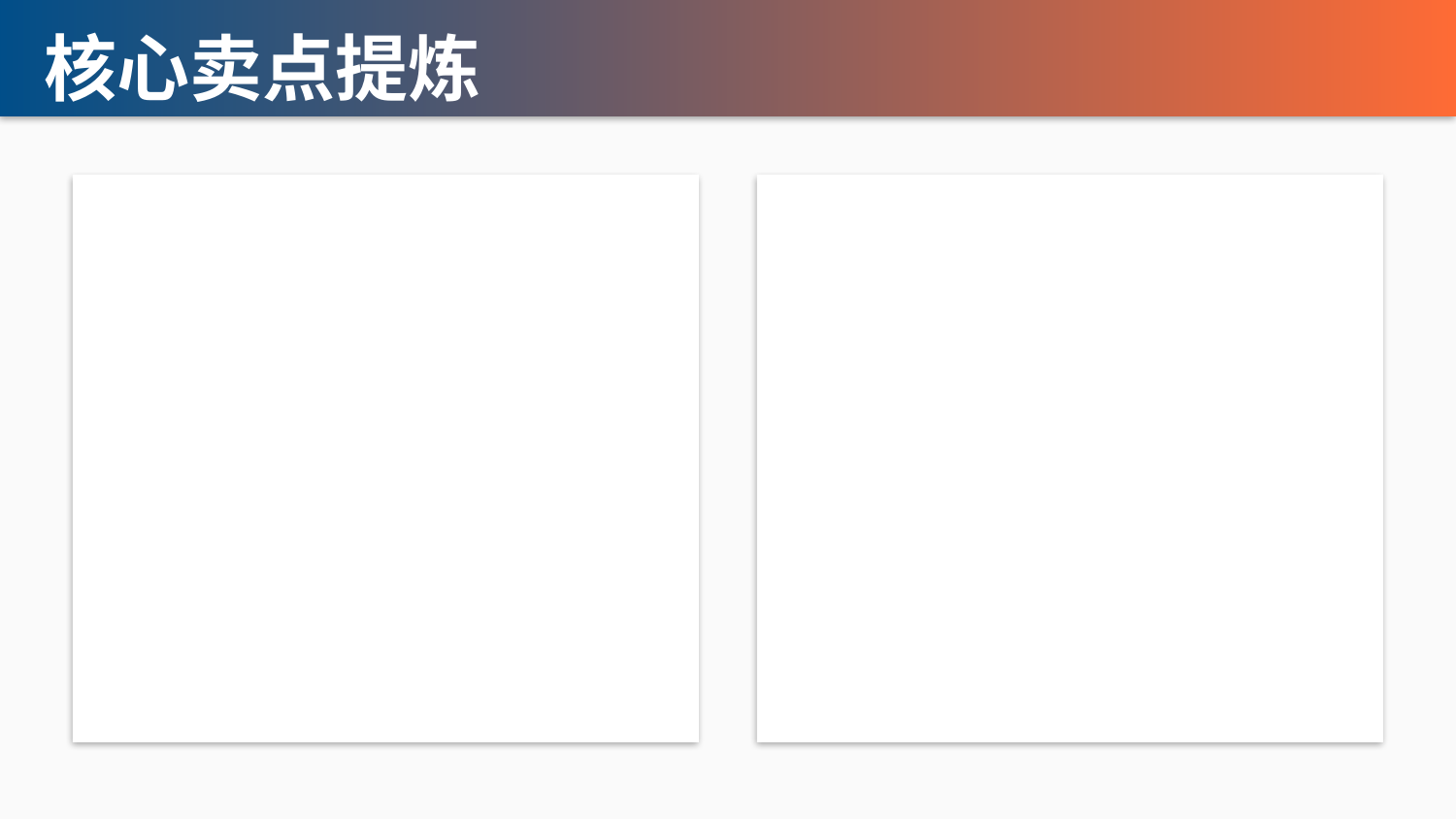

核心卖点提炼

📦 产品层
• 正宗云南味道 - 非遗传承工艺
• 过桥仪式感 - 100度鲜汤现烫
• 食材新鲜度 - 每日现切现配
• 营养健康 - 低脂高蛋白组合

❤️ 情感层
• 文化体验 - 云南少数民族风情
• 社交货币 - 拍照打卡必选地
• 场景适配 - 早中晚三餐皆宜
• 记忆触发 - 唤起云南旅行回忆